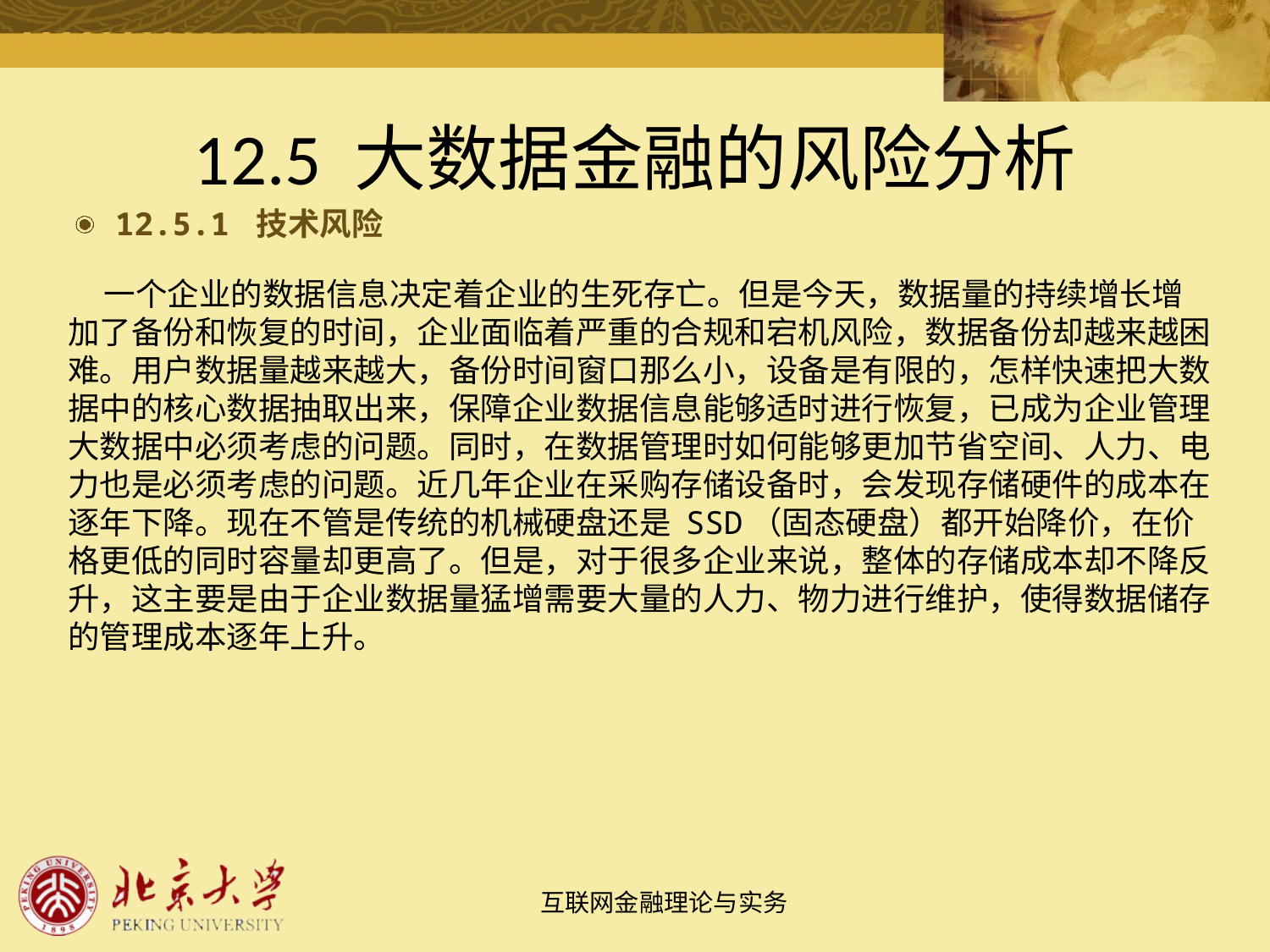

# 12.5 大数据金融的风险分析
12.5.1 技术风险
    一个企业的数据信息决定着企业的生死存亡。但是今天，数据量的持续增长增加了备份和恢复的时间，企业面临着严重的合规和宕机风险，数据备份却越来越困难。用户数据量越来越大，备份时间窗口那么小，设备是有限的，怎样快速把大数据中的核心数据抽取出来，保障企业数据信息能够适时进行恢复，已成为企业管理大数据中必须考虑的问题。同时，在数据管理时如何能够更加节省空间、人力、电力也是必须考虑的问题。近几年企业在采购存储设备时，会发现存储硬件的成本在逐年下降。现在不管是传统的机械硬盘还是 SSD（固态硬盘）都开始降价，在价格更低的同时容量却更高了。但是，对于很多企业来说，整体的存储成本却不降反升，这主要是由于企业数据量猛增需要大量的人力、物力进行维护，使得数据储存的管理成本逐年上升。